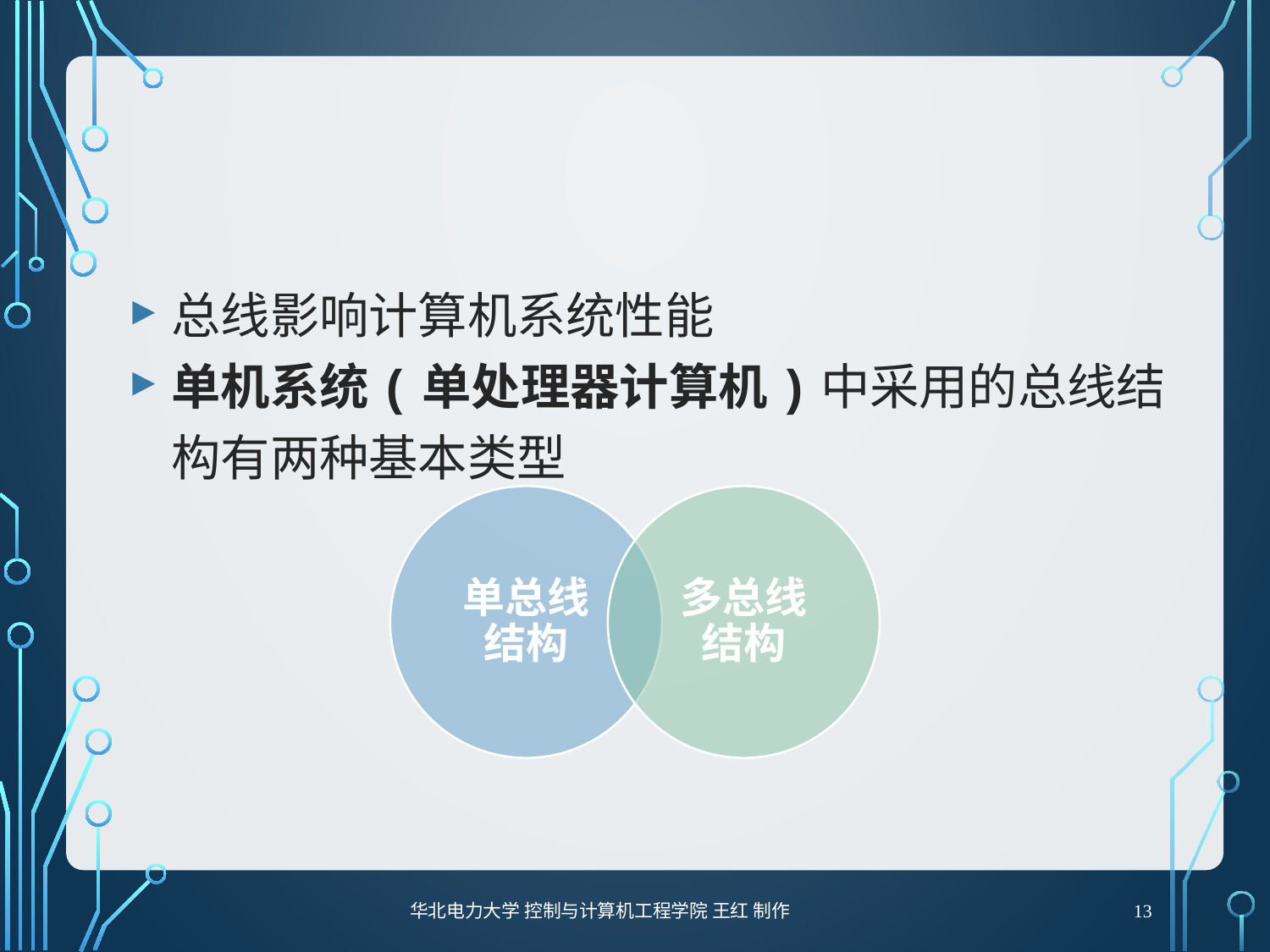

#
总线影响计算机系统性能
单机系统(单处理器计算机)中采用的总线结构有两种基本类型
单总线结构
多总线结构
13
华北电力大学 控制与计算机工程学院 王红 制作